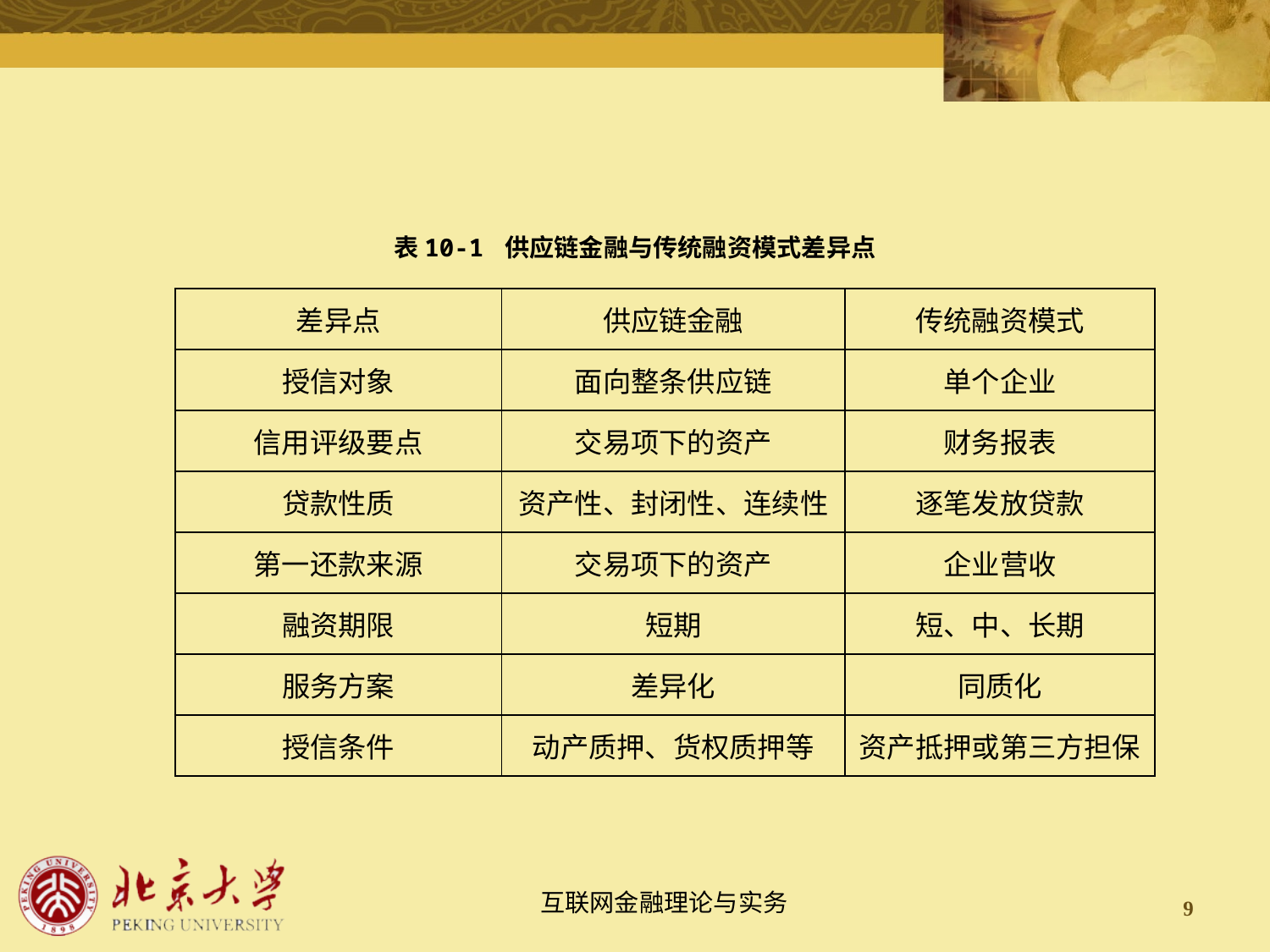

表10-1 供应链金融与传统融资模式差异点
| 差异点 | 供应链金融 | 传统融资模式 |
| --- | --- | --- |
| 授信对象 | 面向整条供应链 | 单个企业 |
| 信用评级要点 | 交易项下的资产 | 财务报表 |
| 贷款性质 | 资产性、封闭性、连续性 | 逐笔发放贷款 |
| 第一还款来源 | 交易项下的资产 | 企业营收 |
| 融资期限 | 短期 | 短、中、长期 |
| 服务方案 | 差异化 | 同质化 |
| 授信条件 | 动产质押、货权质押等 | 资产抵押或第三方担保 |
9